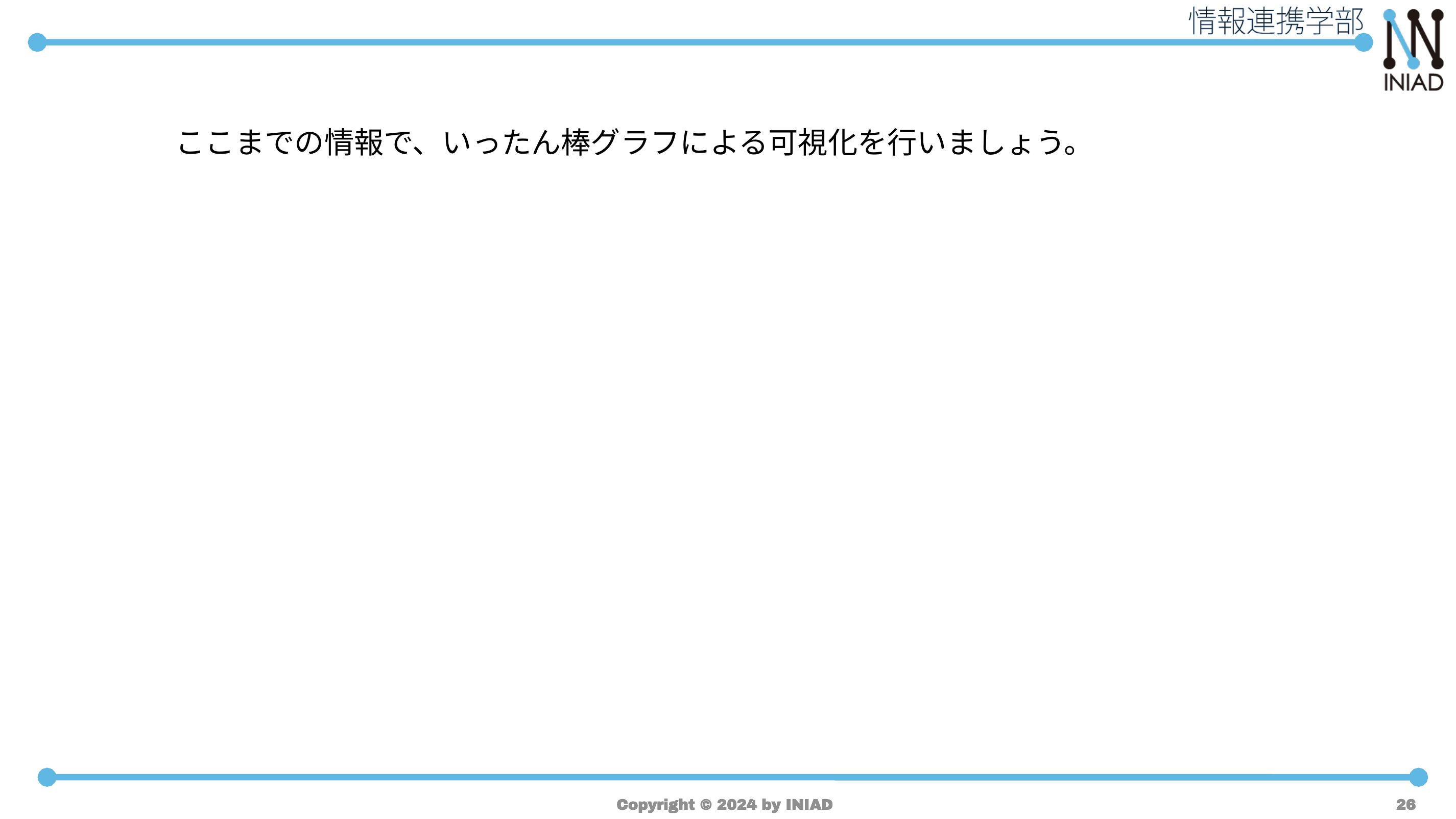

ここまでの情報で、いったん棒グラフによる可視化を行いましょう。
Copyright © 2024 by INIAD
26